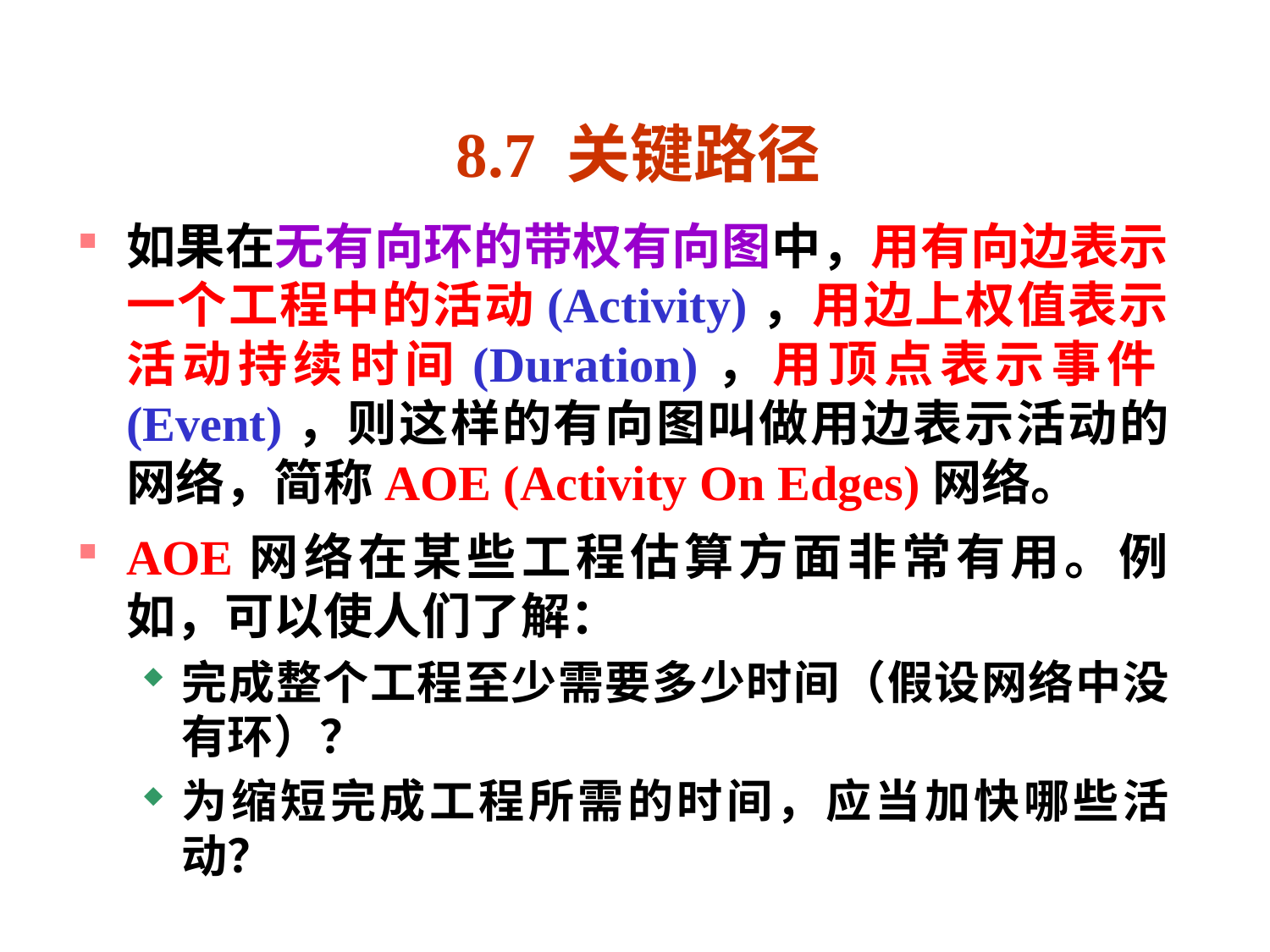

# 8.7 关键路径
如果在无有向环的带权有向图中，用有向边表示一个工程中的活动(Activity)，用边上权值表示活动持续时间(Duration)，用顶点表示事件(Event)，则这样的有向图叫做用边表示活动的网络，简称AOE (Activity On Edges)网络。
AOE网络在某些工程估算方面非常有用。例如，可以使人们了解：
完成整个工程至少需要多少时间（假设网络中没有环）？
为缩短完成工程所需的时间，应当加快哪些活动？
192